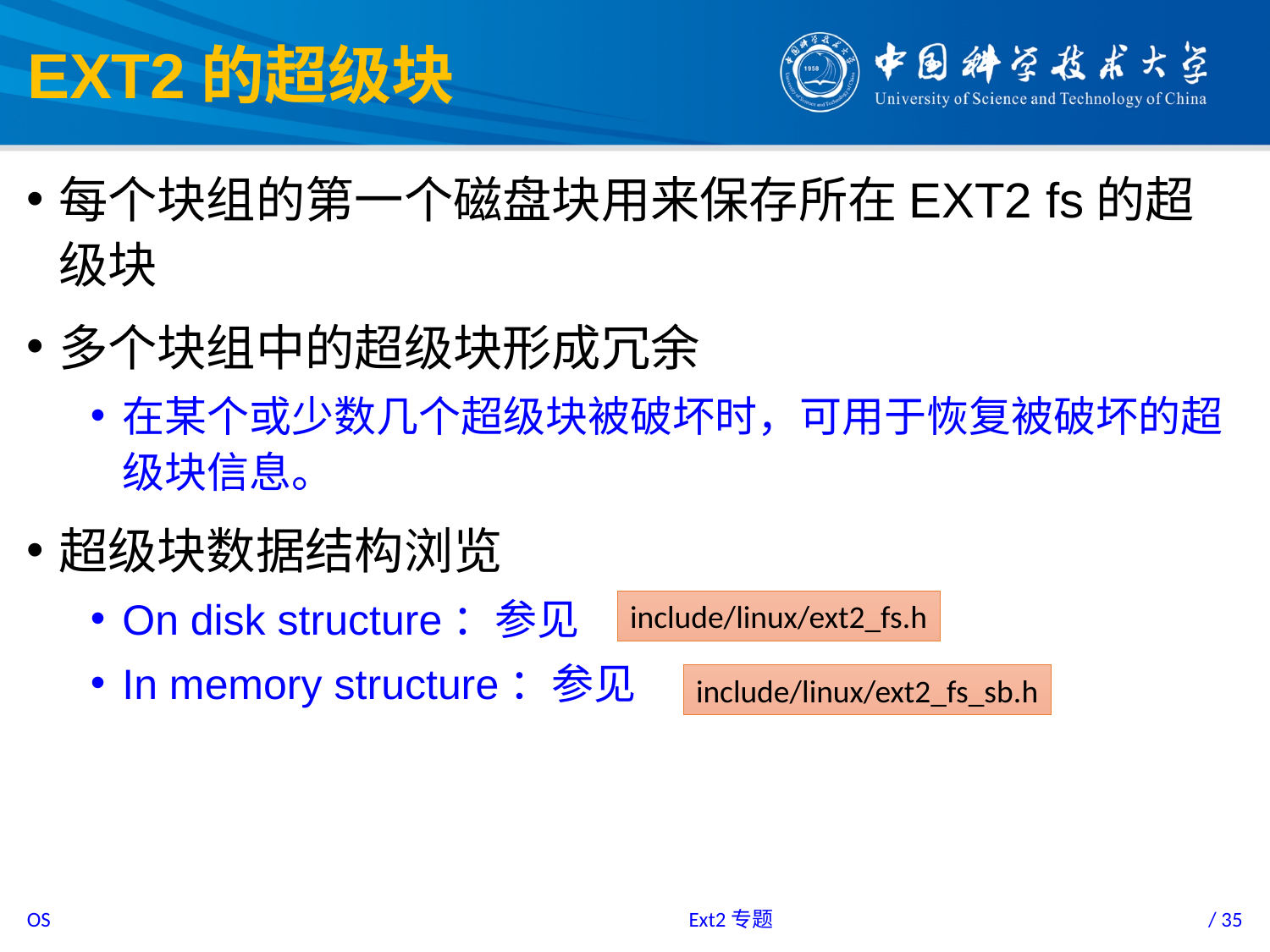

# EXT2的超级块
每个块组的第一个磁盘块用来保存所在EXT2 fs的超级块
多个块组中的超级块形成冗余
在某个或少数几个超级块被破坏时，可用于恢复被破坏的超级块信息。
超级块数据结构浏览
On disk structure：参见
In memory structure：参见
include/linux/ext2_fs.h
include/linux/ext2_fs_sb.h
Ext2专题